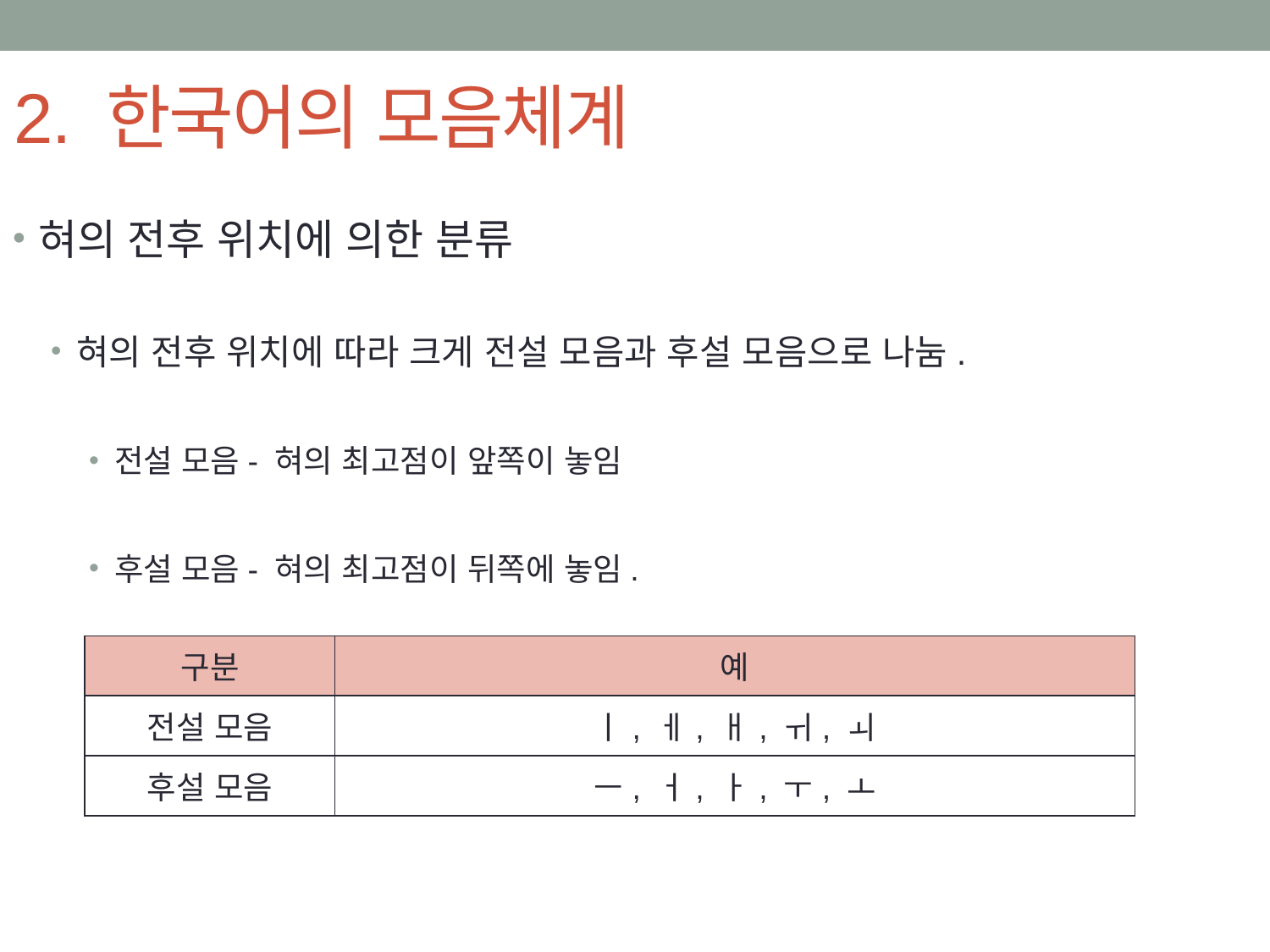

# 2. 한국어의 모음체계
혀의 전후 위치에 의한 분류

혀의 전후 위치에 따라 크게 전설 모음과 후설 모음으로 나눔.

전설 모음- 혀의 최고점이 앞쪽이 놓임

후설 모음- 혀의 최고점이 뒤쪽에 놓임.

| 구분 | 예 |
| --- | --- |
| 전설 모음 | ㅣ, ㅔ, ㅐ, ㅟ, ㅚ |
| 후설 모음 | ㅡ, ㅓ, ㅏ, ㅜ, ㅗ |